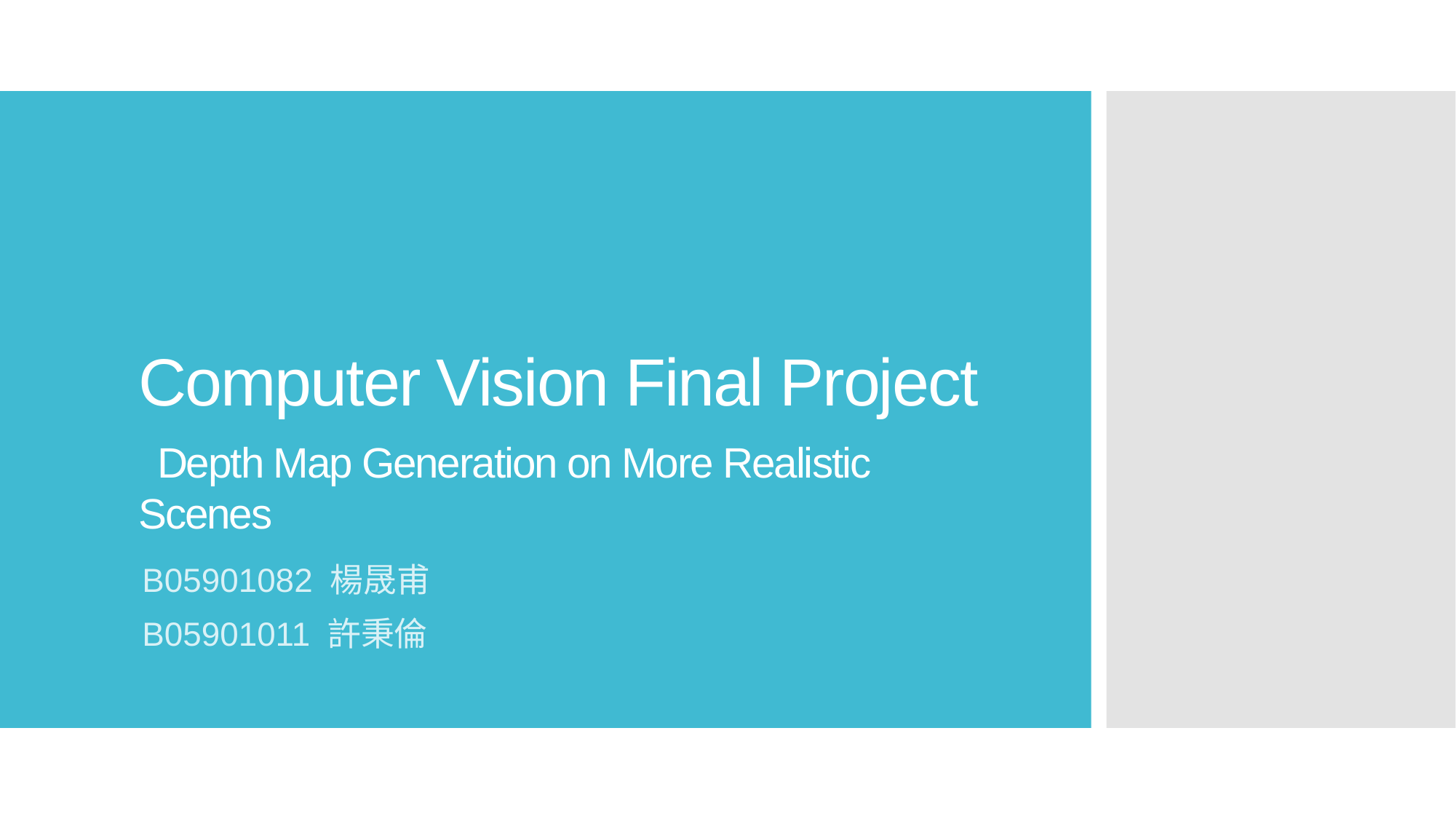

# Computer Vision Final Project  Depth Map Generation on More Realistic Scenes
B05901082 楊晟甫
B05901011 許秉倫